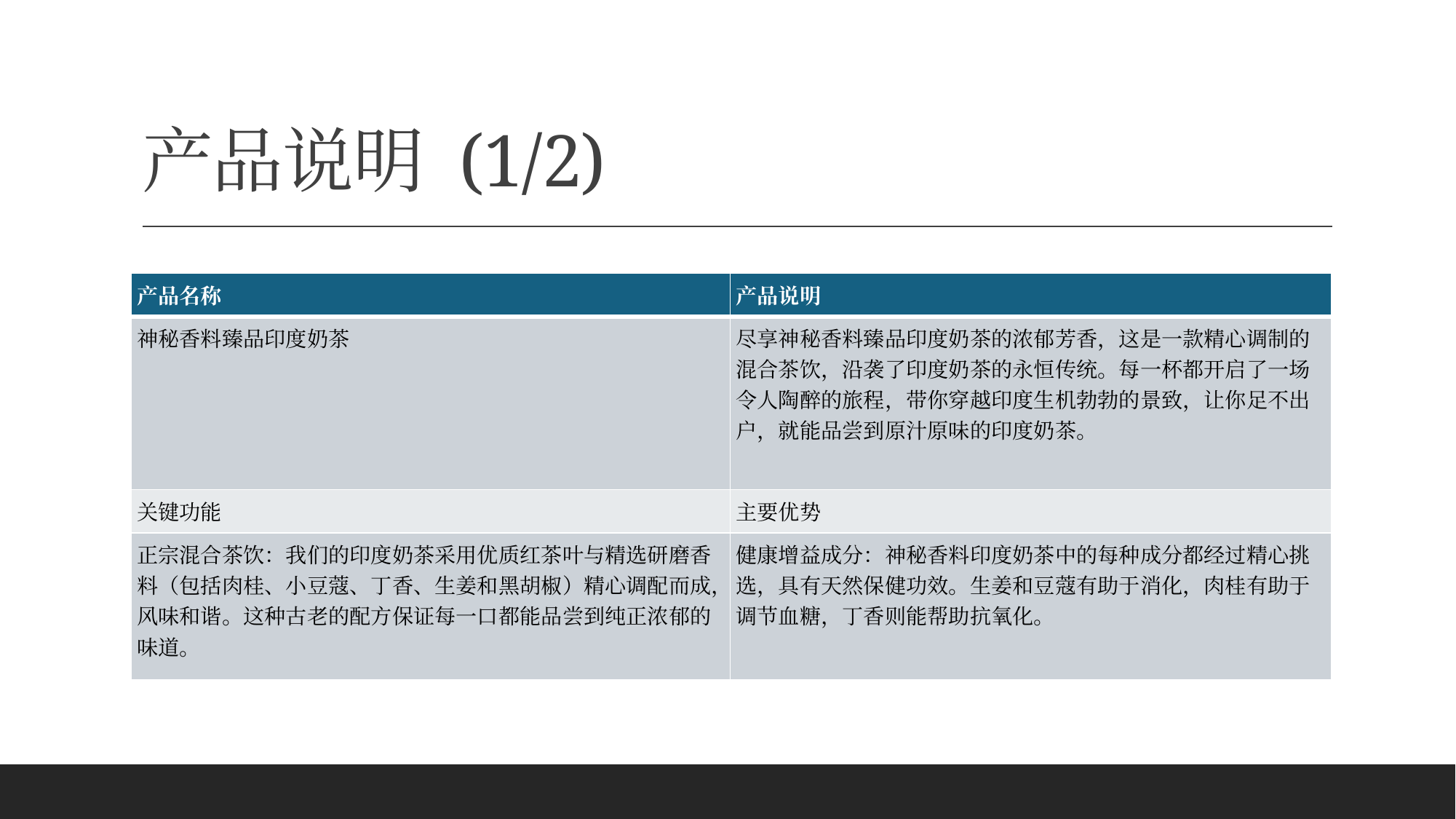

# 产品说明 (1/2)
| 产品名称 | 产品说明 |
| --- | --- |
| 神秘香料臻品印度奶茶 | 尽享神秘香料臻品印度奶茶的浓郁芳香，这是一款精心调制的混合茶饮，沿袭了印度奶茶的永恒传统。每一杯都开启了一场令人陶醉的旅程，带你穿越印度生机勃勃的景致，让你足不出户，就能品尝到原汁原味的印度奶茶。 |
| 关键功能 | 主要优势 |
| 正宗混合茶饮：我们的印度奶茶采用优质红茶叶与精选研磨香料（包括肉桂、小豆蔻、丁香、生姜和黑胡椒）精心调配而成，风味和谐。这种古老的配方保证每一口都能品尝到纯正浓郁的味道。 | 健康增益成分：神秘香料印度奶茶中的每种成分都经过精心挑选，具有天然保健功效。生姜和豆蔻有助于消化，肉桂有助于调节血糖，丁香则能帮助抗氧化。 |